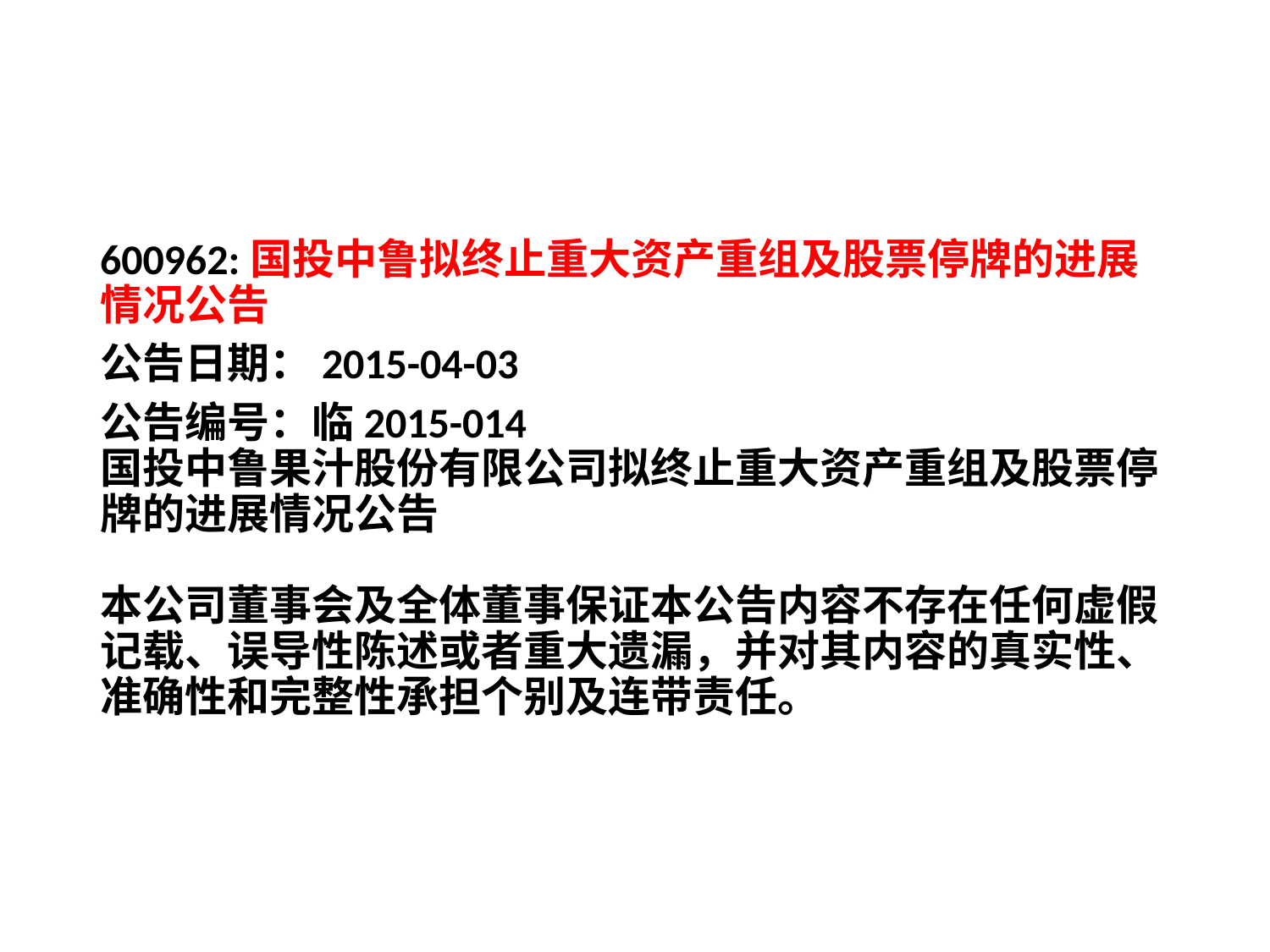

#
600962:国投中鲁拟终止重大资产重组及股票停牌的进展情况公告
公告日期：2015-04-03
公告编号：临2015-014
国投中鲁果汁股份有限公司拟终止重大资产重组及股票停牌的进展情况公告
本公司董事会及全体董事保证本公告内容不存在任何虚假记载、误导性陈述或者重大遗漏，并对其内容的真实性、准确性和完整性承担个别及连带责任。